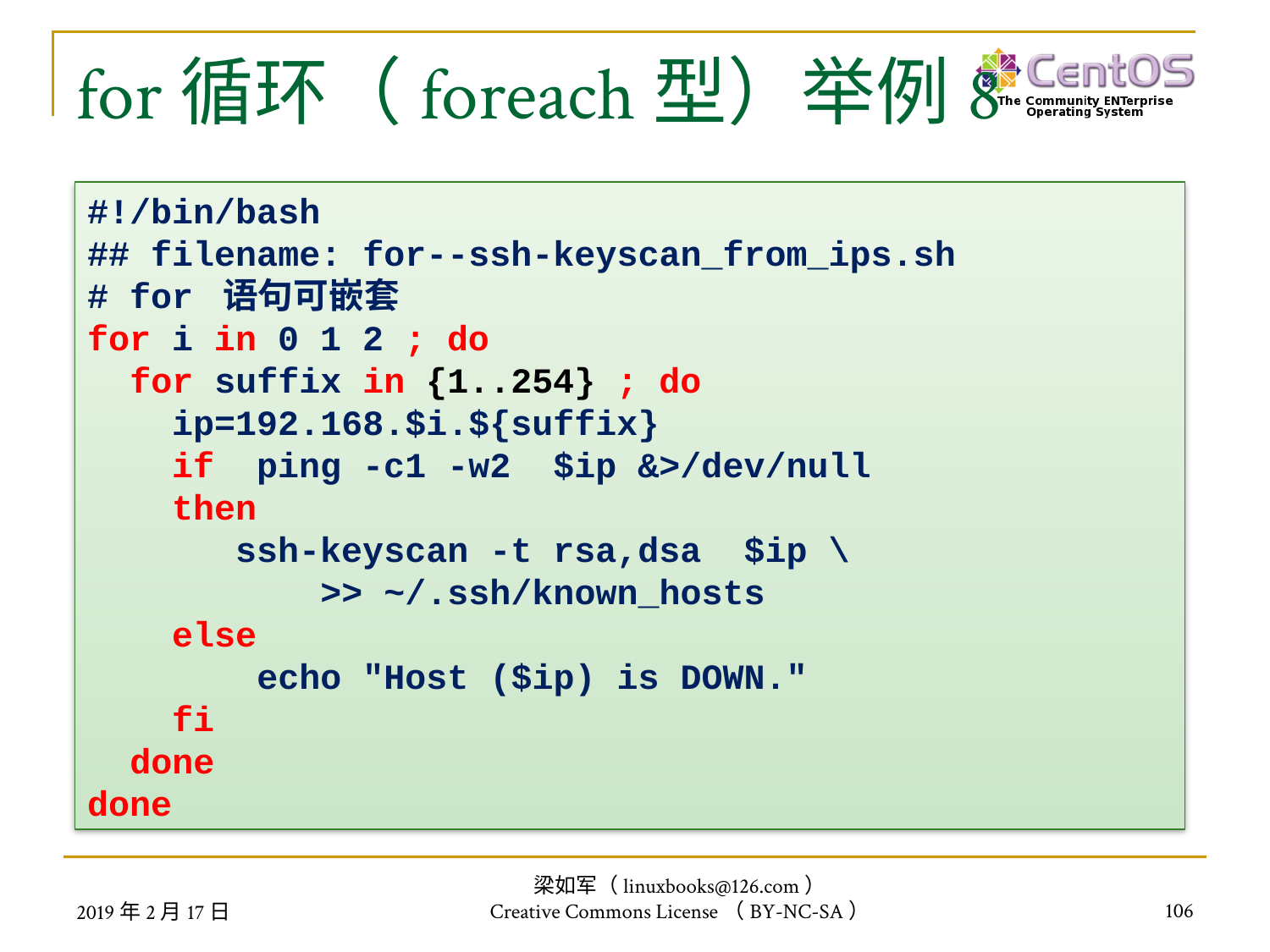

# for循环（foreach型）举例8
#!/bin/bash
## filename: for--ssh-keyscan_from_ips.sh
# for 语句可嵌套
for i in 0 1 2 ; do
  for suffix in {1..254} ; do
    ip=192.168.$i.${suffix}
    if  ping -c1 -w2  $ip &>/dev/null
    then
       ssh-keyscan -t rsa,dsa  $ip \
           >> ~/.ssh/known_hosts
    else
        echo "Host ($ip) is DOWN."
    fi
  done
done
梁如军（linuxbooks@126.com）
Creative Commons License（BY-NC-SA）
2019年2月17日
106